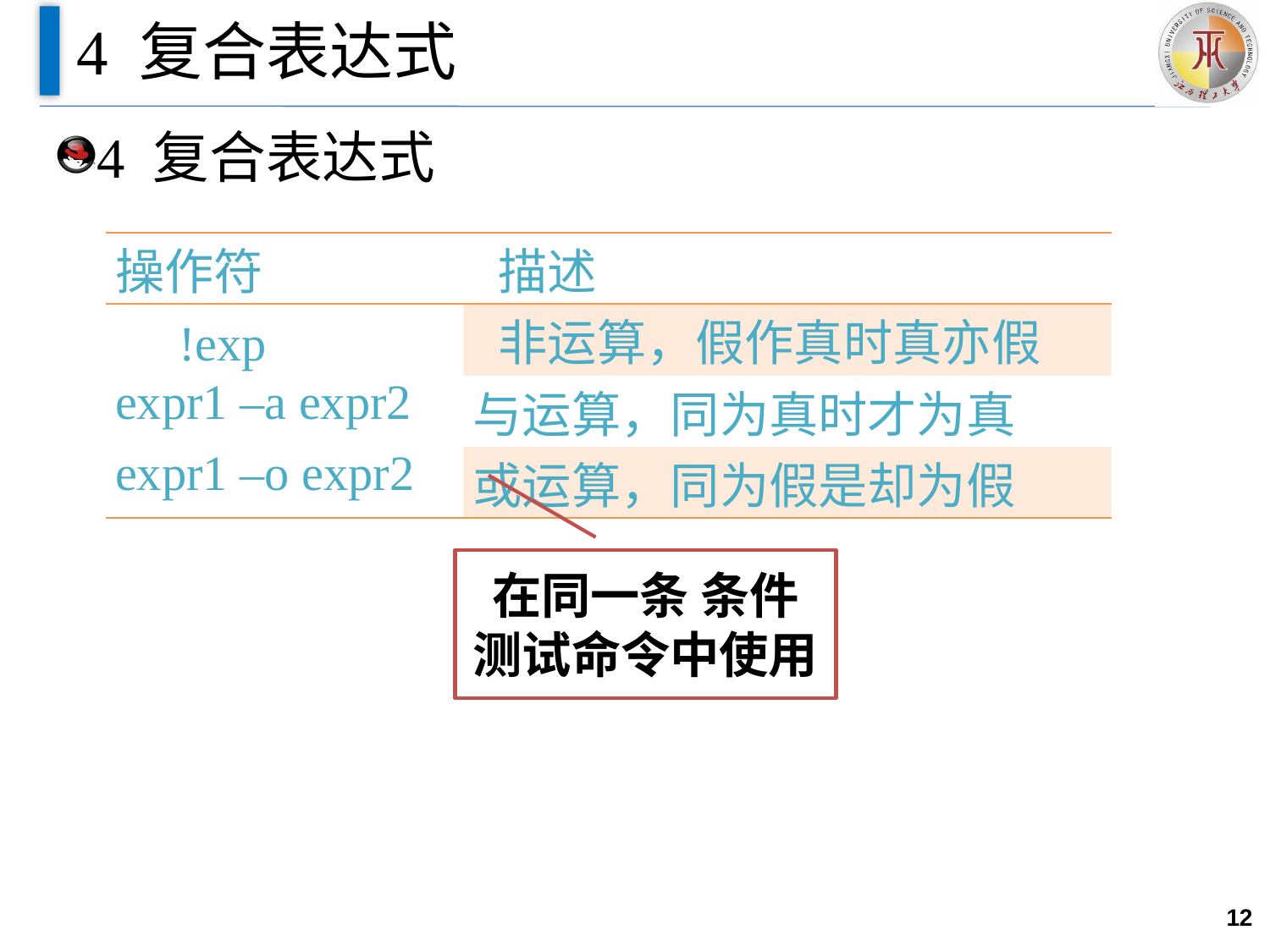

# 4 复合表达式
4 复合表达式

| 操作符 | 描述 |
| --- | --- |
| !exp | 非运算，假作真时真亦假 |
| expr1 –a expr2 | 与运算，同为真时才为真 |
| expr1 –o expr2 | 或运算，同为假是却为假 |
在同一条 条件测试命令中使用
12